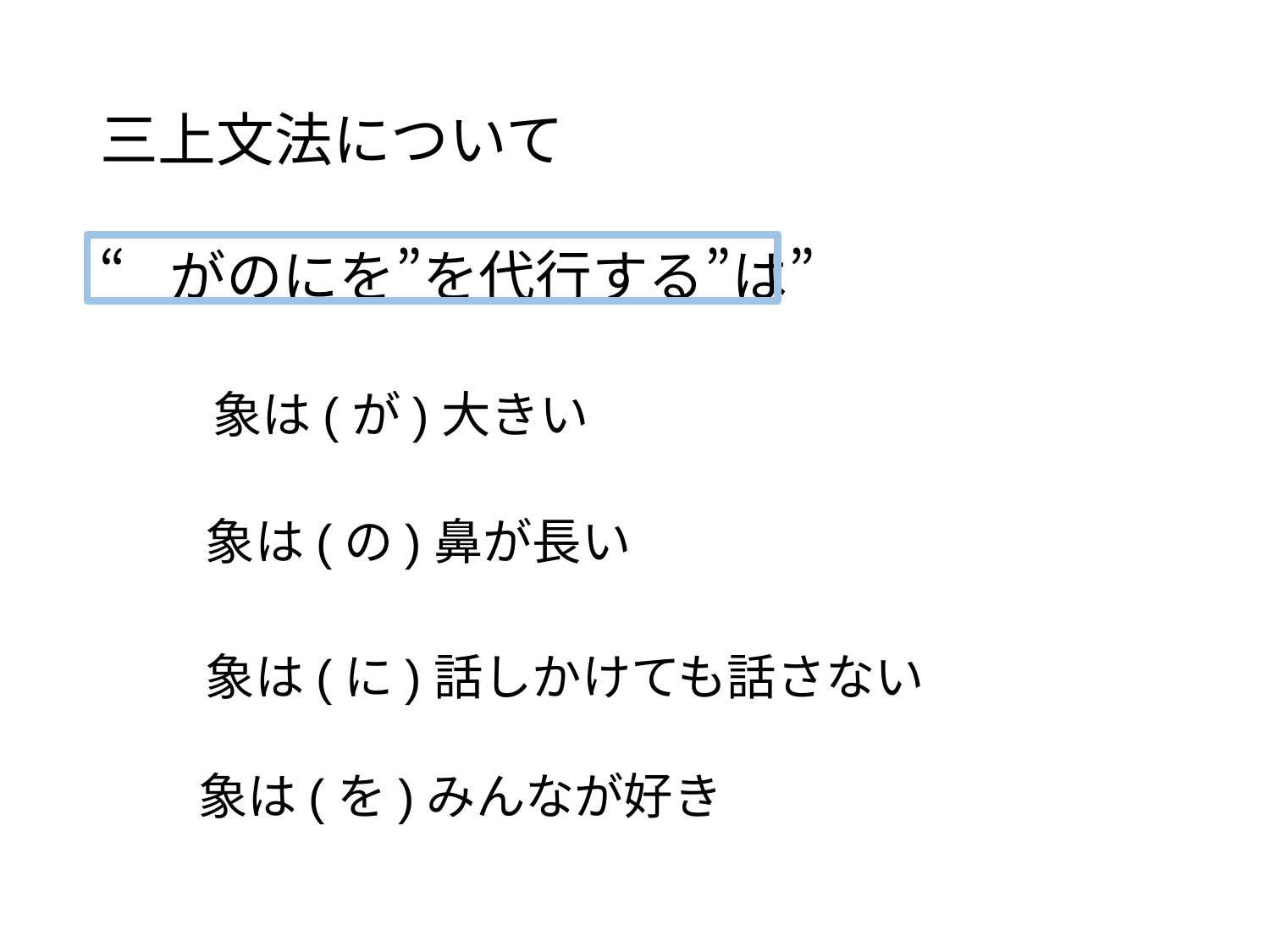

# 三上文法について
“がのにを”を代行する”は”

　　象は(が)大きい

　　象は(の)鼻が長い

　　象は(に)話しかけても話さない

　　象は(を)みんなが好き